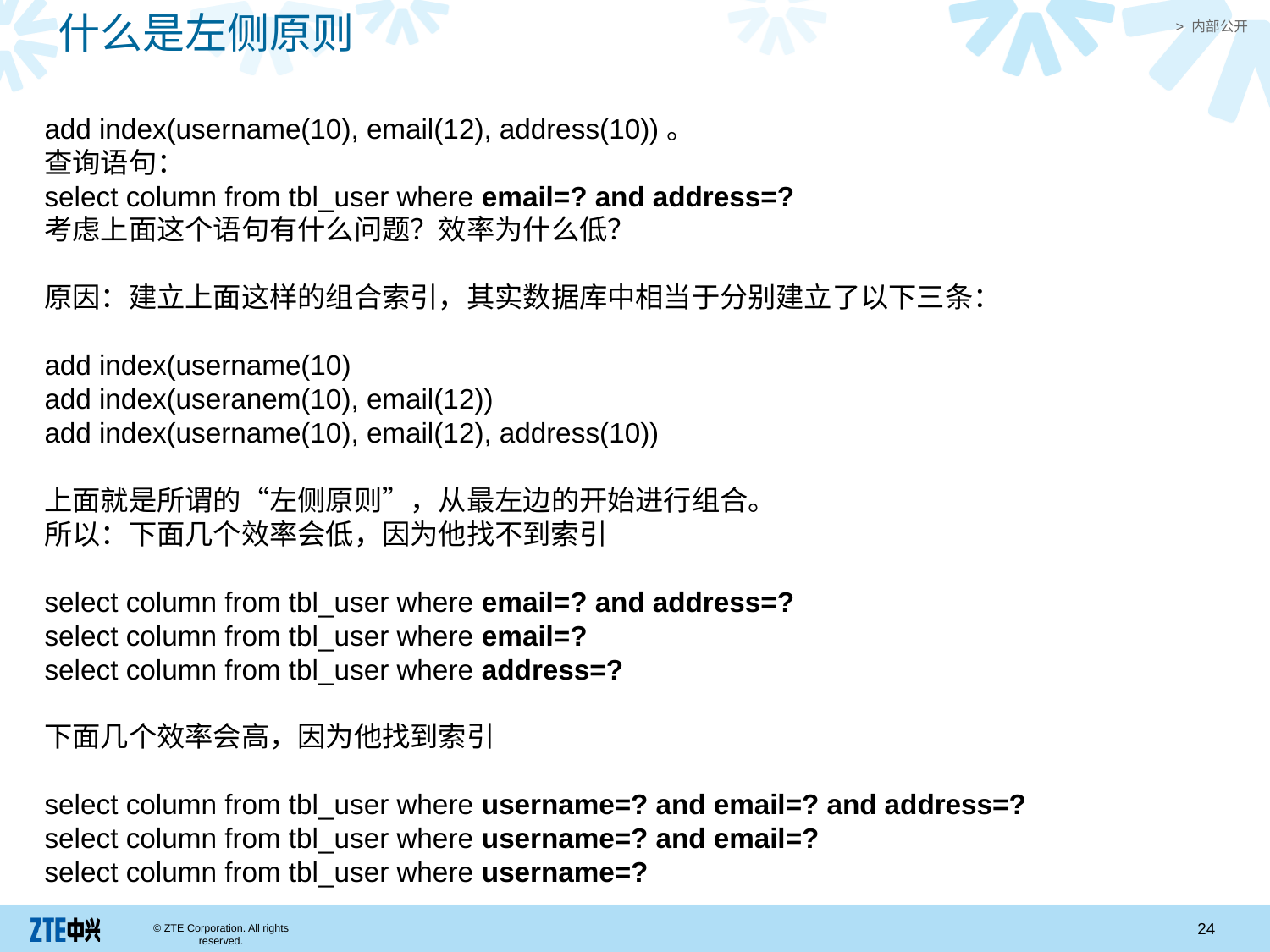

什么是左侧原则
add index(username(10), email(12), address(10))。
查询语句：
select column from tbl_user where email=? and address=?
考虑上面这个语句有什么问题？效率为什么低？

原因：建立上面这样的组合索引，其实数据库中相当于分别建立了以下三条：

add index(username(10)
add index(useranem(10), email(12))
add index(username(10), email(12), address(10))

上面就是所谓的“左侧原则”，从最左边的开始进行组合。
所以：下面几个效率会低，因为他找不到索引

select column from tbl_user where email=? and address=?
select column from tbl_user where email=?
select column from tbl_user where address=?

下面几个效率会高，因为他找到索引

select column from tbl_user where username=? and email=? and address=?
select column from tbl_user where username=? and email=?
select column from tbl_user where username=?
24